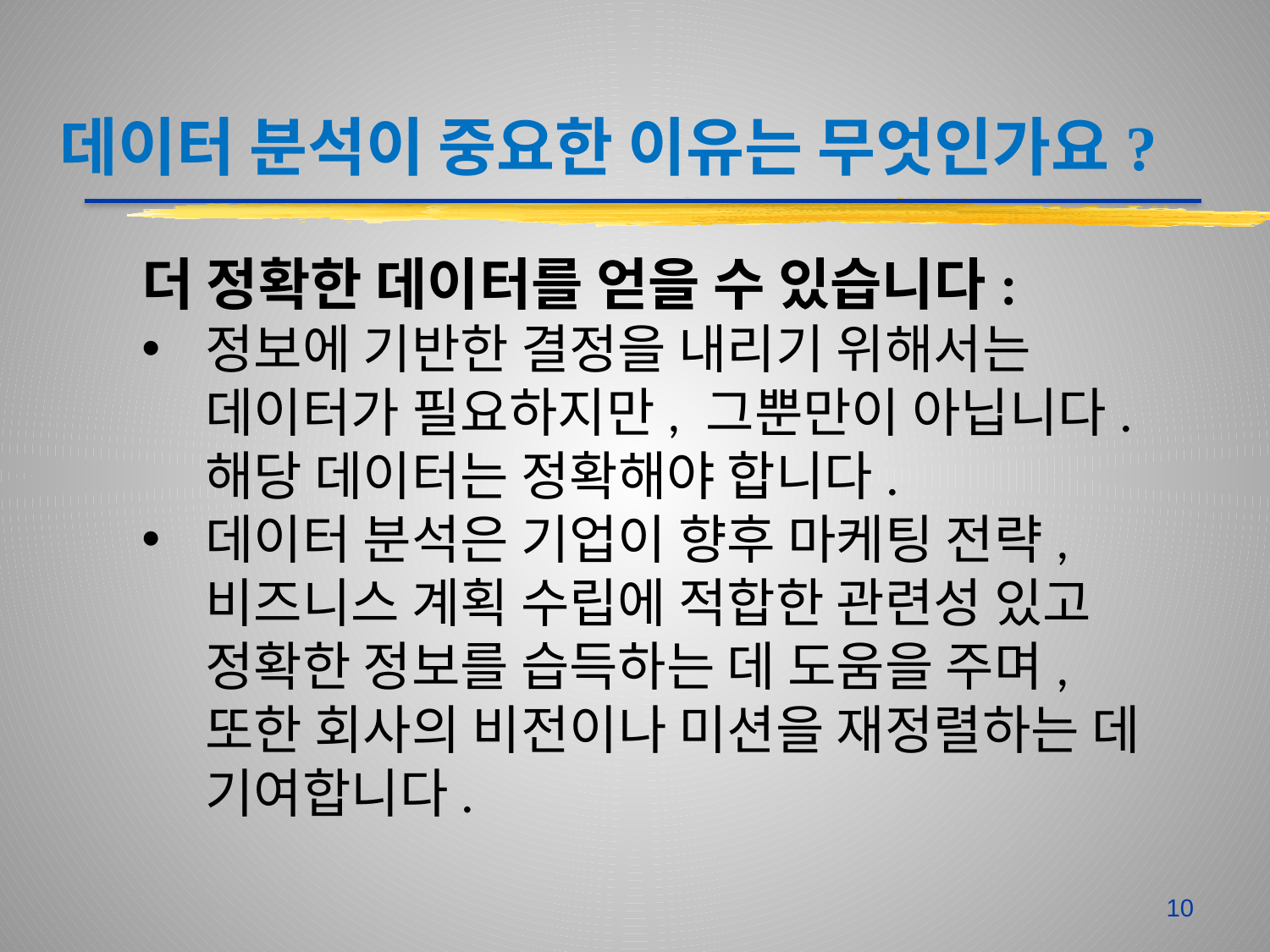

데이터 분석이 중요한 이유는 무엇인가요?
더 정확한 데이터를 얻을 수 있습니다:
정보에 기반한 결정을 내리기 위해서는 데이터가 필요하지만, 그뿐만이 아닙니다. 해당 데이터는 정확해야 합니다.
데이터 분석은 기업이 향후 마케팅 전략, 비즈니스 계획 수립에 적합한 관련성 있고 정확한 정보를 습득하는 데 도움을 주며, 또한 회사의 비전이나 미션을 재정렬하는 데 기여합니다.

10